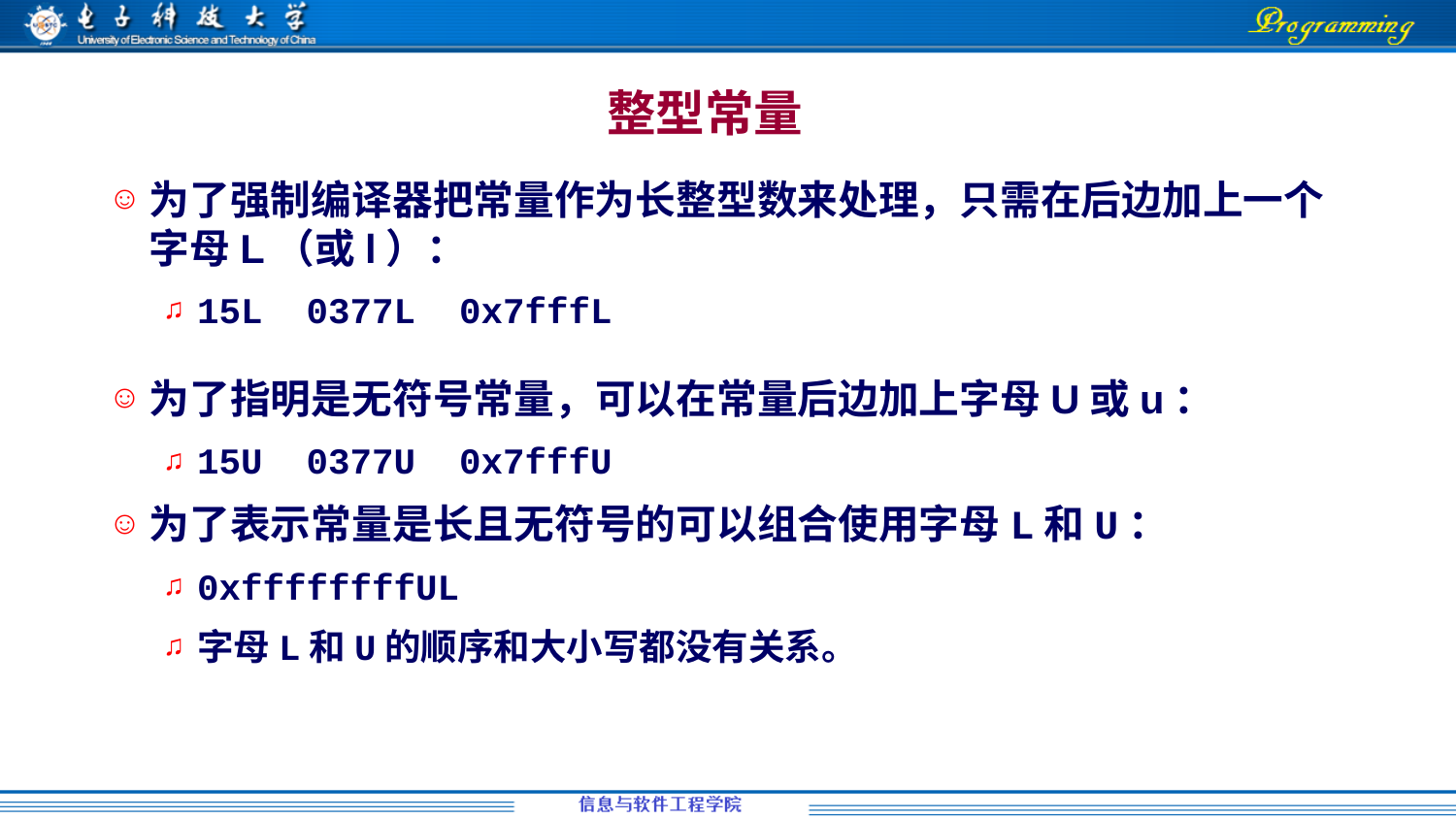

整型常量
为了强制编译器把常量作为长整型数来处理，只需在后边加上一个字母L（或l）：
15L  0377L  0x7fffL
为了指明是无符号常量，可以在常量后边加上字母U或u：
15U  0377U  0x7fffU
为了表示常量是长且无符号的可以组合使用字母L和U：
0xffffffffUL
字母L和U的顺序和大小写都没有关系。